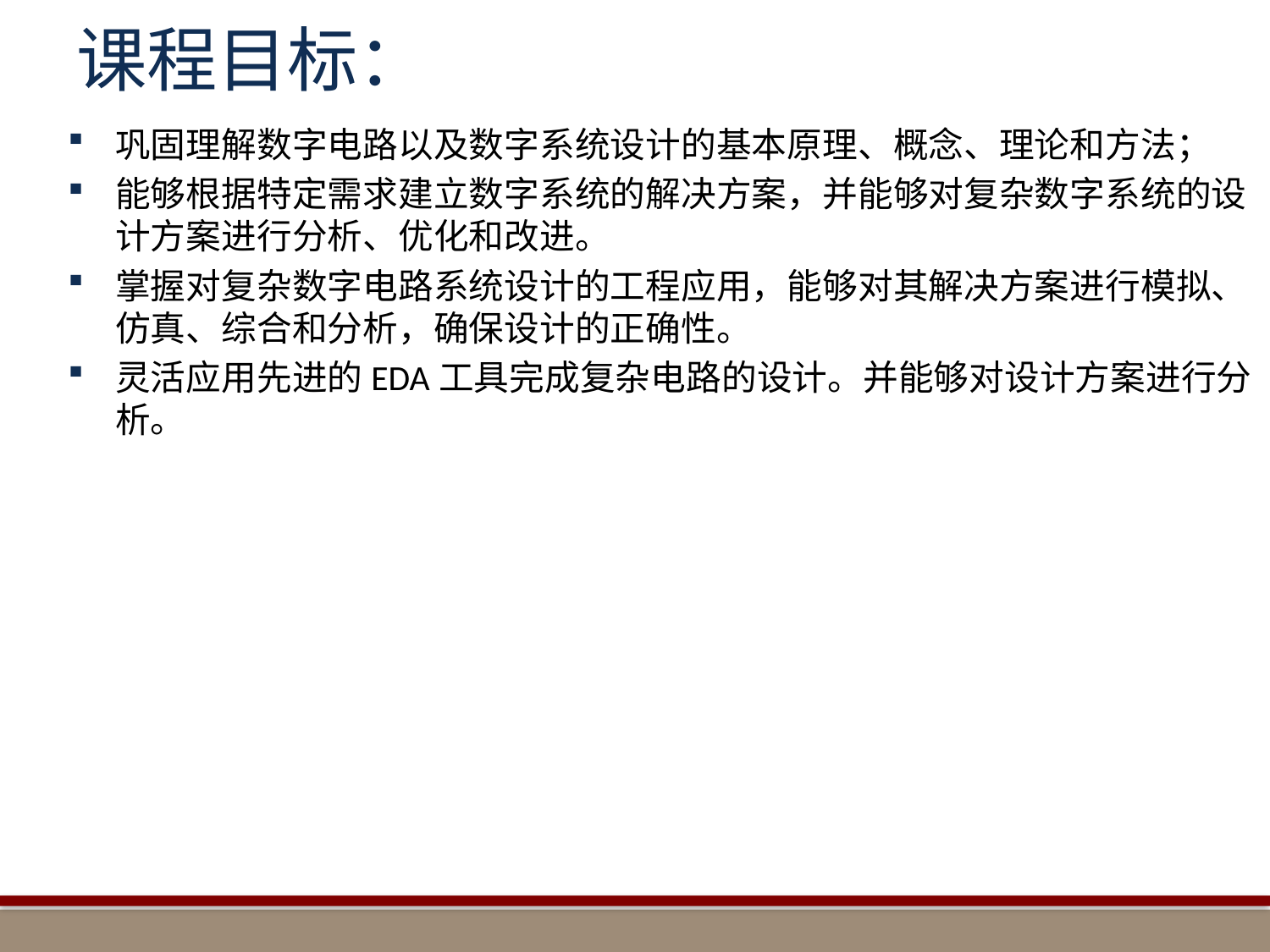

# 课程目标：
巩固理解数字电路以及数字系统设计的基本原理、概念、理论和方法；
能够根据特定需求建立数字系统的解决方案，并能够对复杂数字系统的设计方案进行分析、优化和改进。
掌握对复杂数字电路系统设计的工程应用，能够对其解决方案进行模拟、仿真、综合和分析，确保设计的正确性。
灵活应用先进的EDA工具完成复杂电路的设计。并能够对设计方案进行分析。